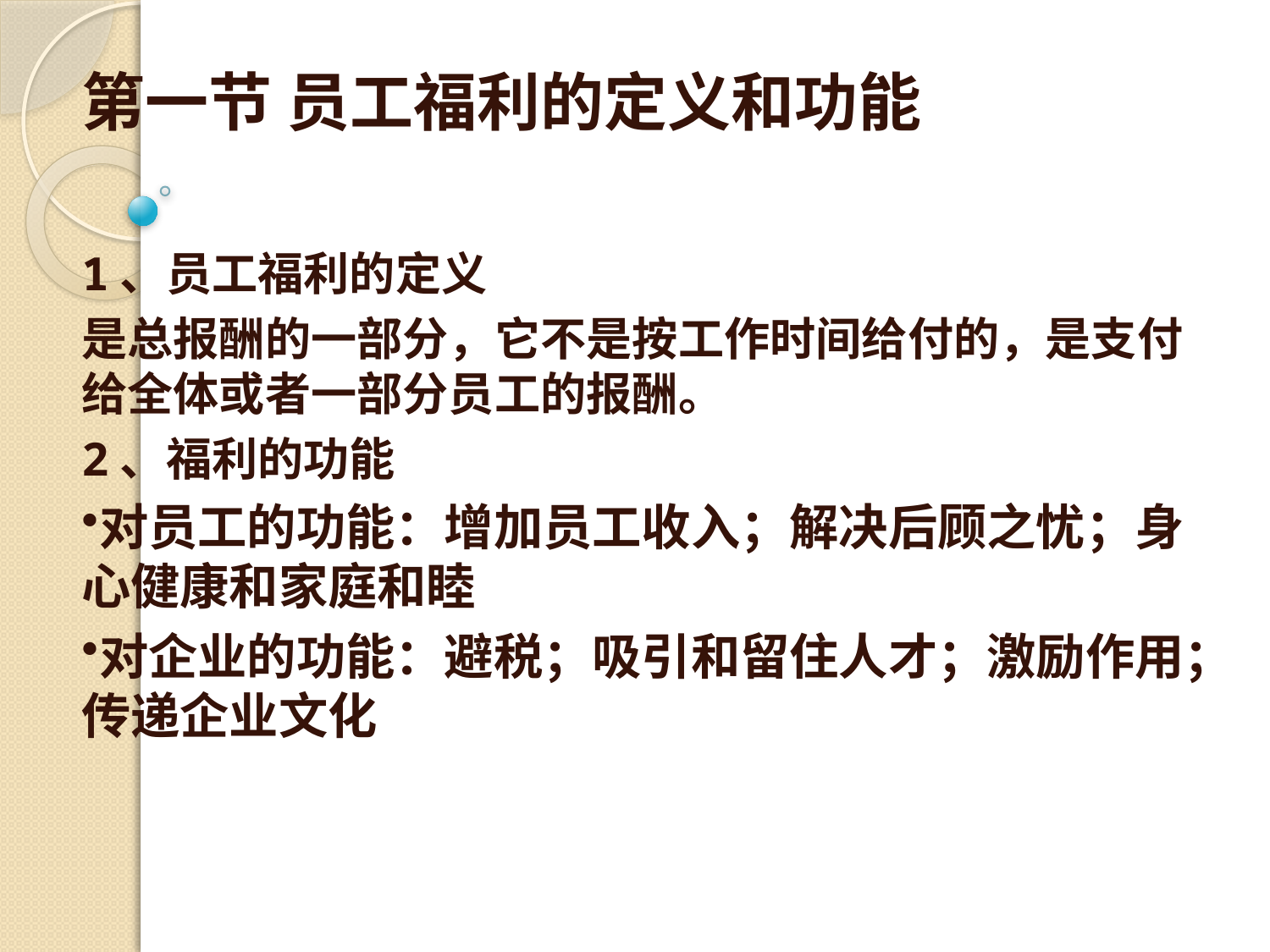

第一节 员工福利的定义和功能

1、员工福利的定义
是总报酬的一部分，它不是按工作时间给付的，是支付给全体或者一部分员工的报酬。
2、福利的功能
对员工的功能：增加员工收入；解决后顾之忧；身心健康和家庭和睦
对企业的功能：避税；吸引和留住人才；激励作用；传递企业文化

24